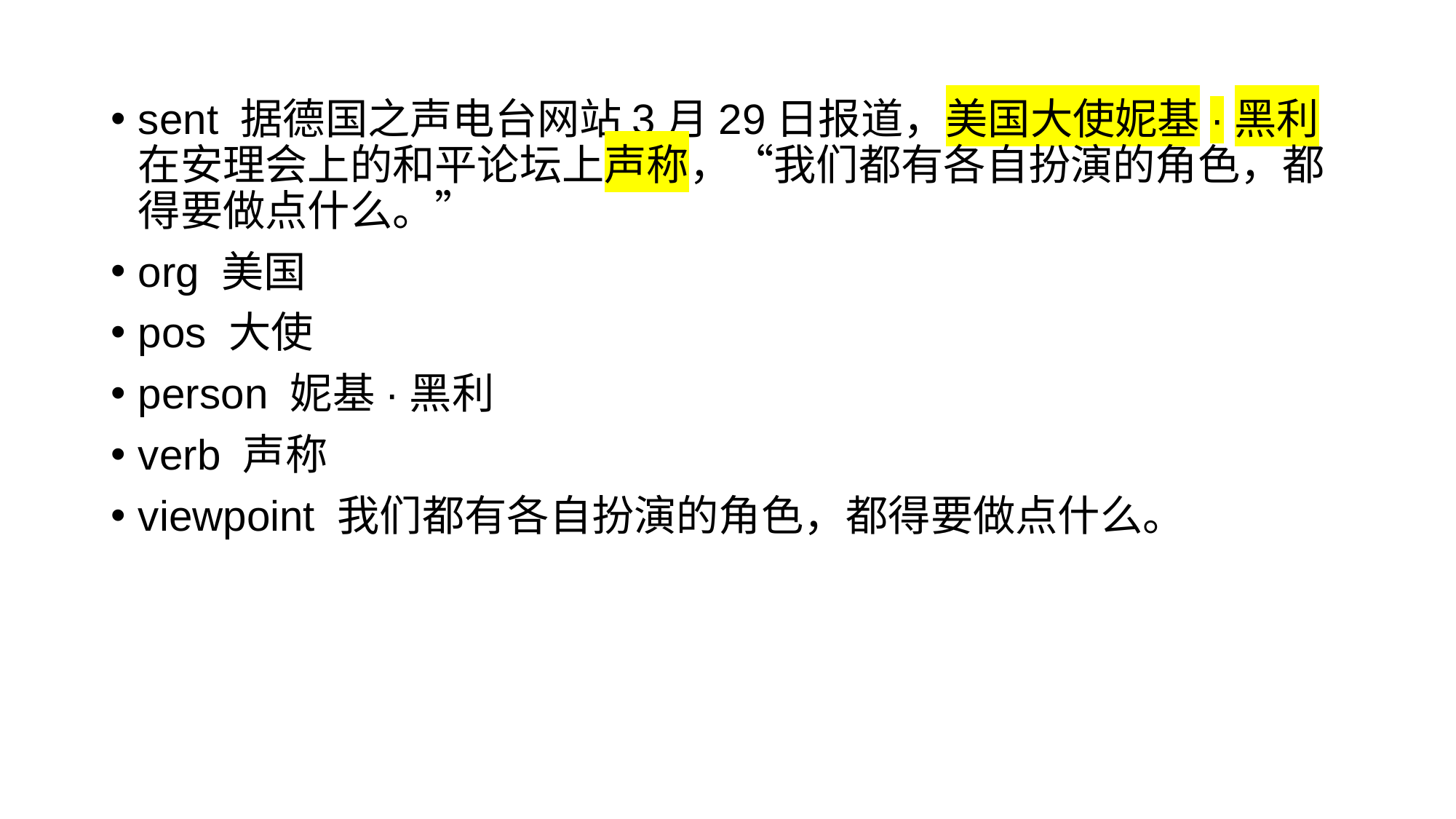

sent 据德国之声电台网站3月29日报道，美国大使妮基·黑利在安理会上的和平论坛上声称，“我们都有各自扮演的角色，都得要做点什么。”
org 美国
pos 大使
person 妮基·黑利
verb 声称
viewpoint 我们都有各自扮演的角色，都得要做点什么。